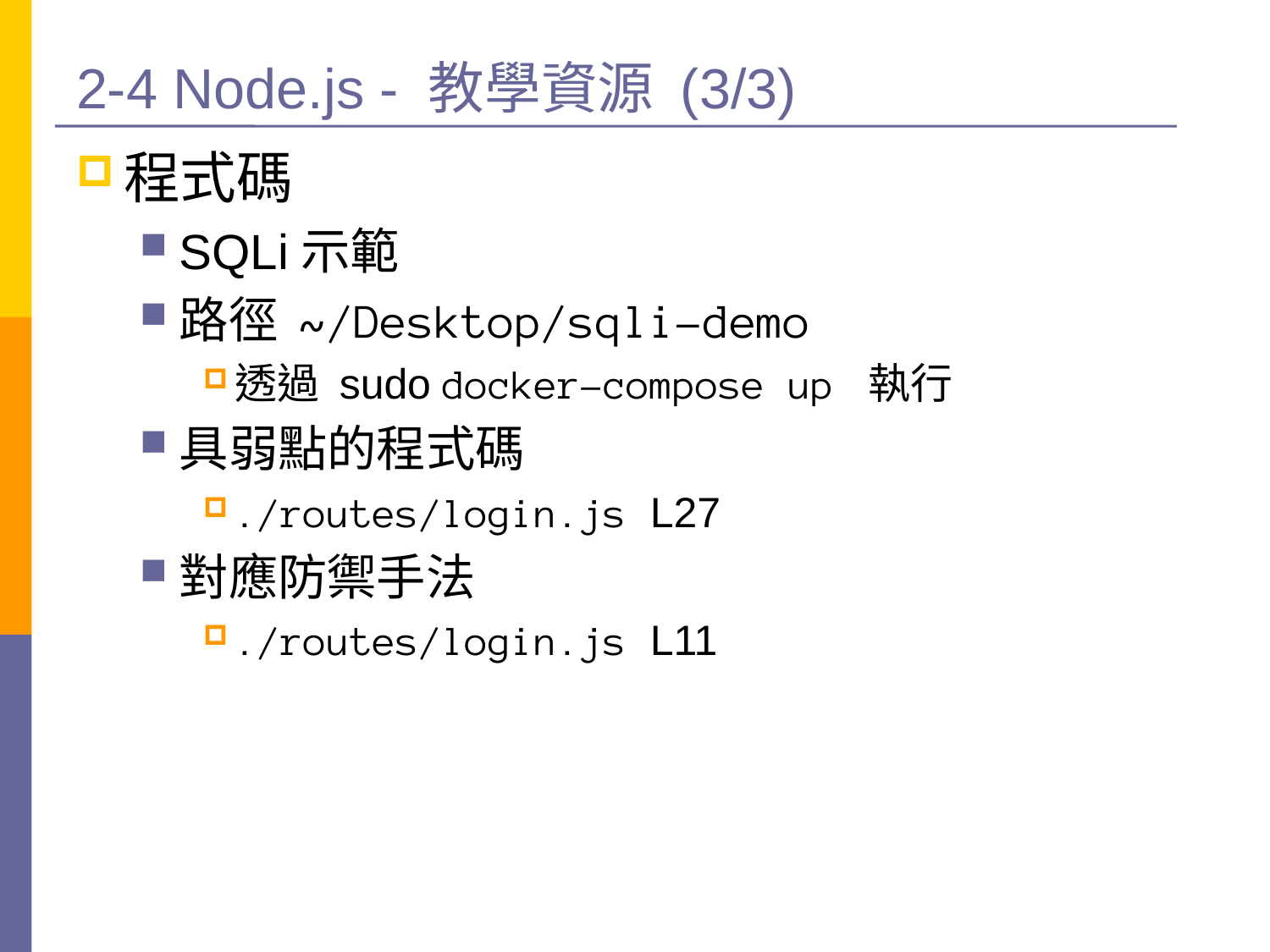

# 2-4 Node.js - 教學資源 (3/3)
程式碼
SQLi示範
路徑 ~/Desktop/sqli-demo
透過 sudo docker-compose up 執行
具弱點的程式碼
./routes/login.js L27
對應防禦手法
./routes/login.js L11